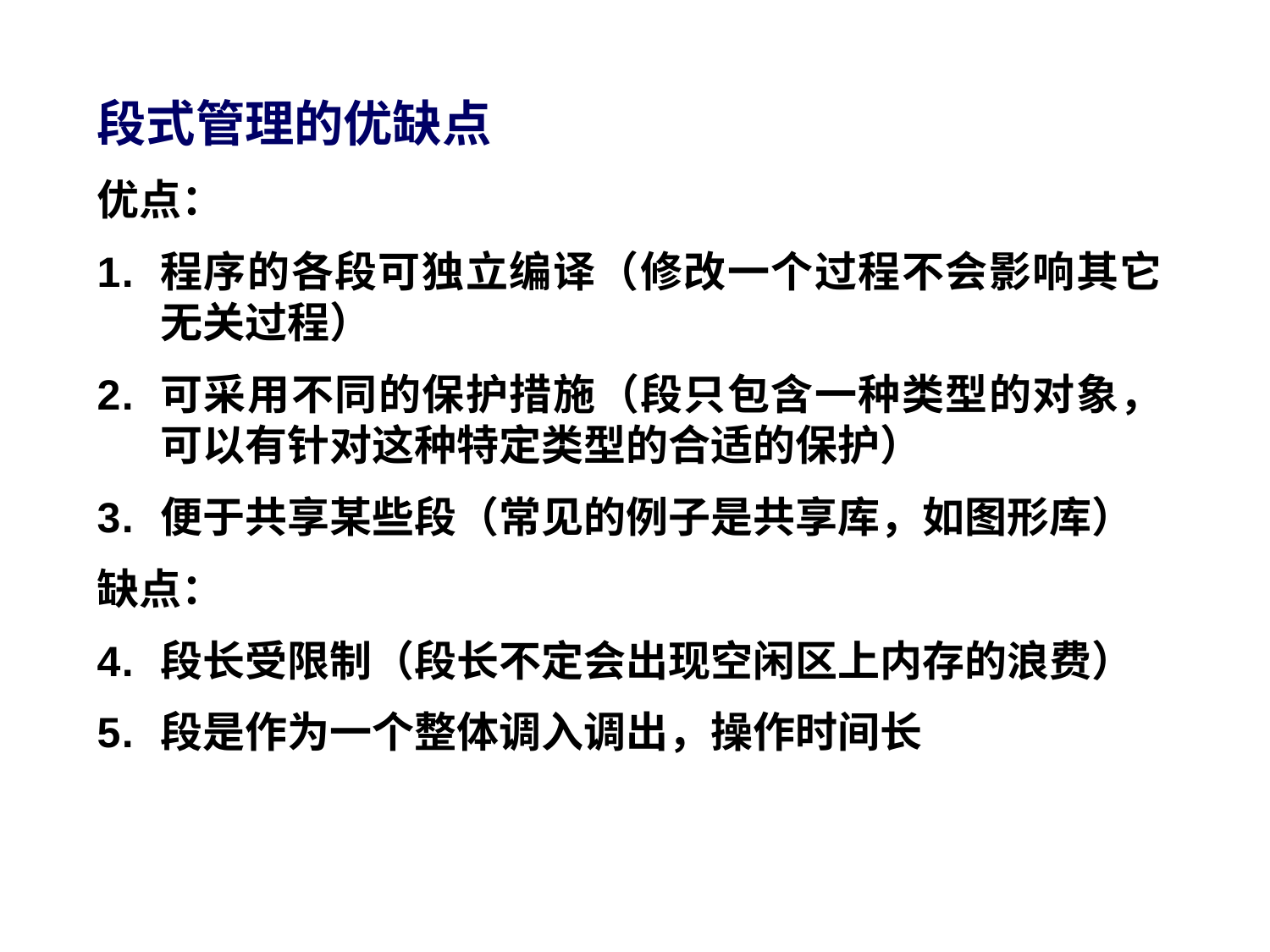

段式管理的优缺点
优点：
程序的各段可独立编译（修改一个过程不会影响其它无关过程）
可采用不同的保护措施（段只包含一种类型的对象，可以有针对这种特定类型的合适的保护）
便于共享某些段（常见的例子是共享库，如图形库）
缺点：
段长受限制（段长不定会出现空闲区上内存的浪费）
段是作为一个整体调入调出，操作时间长